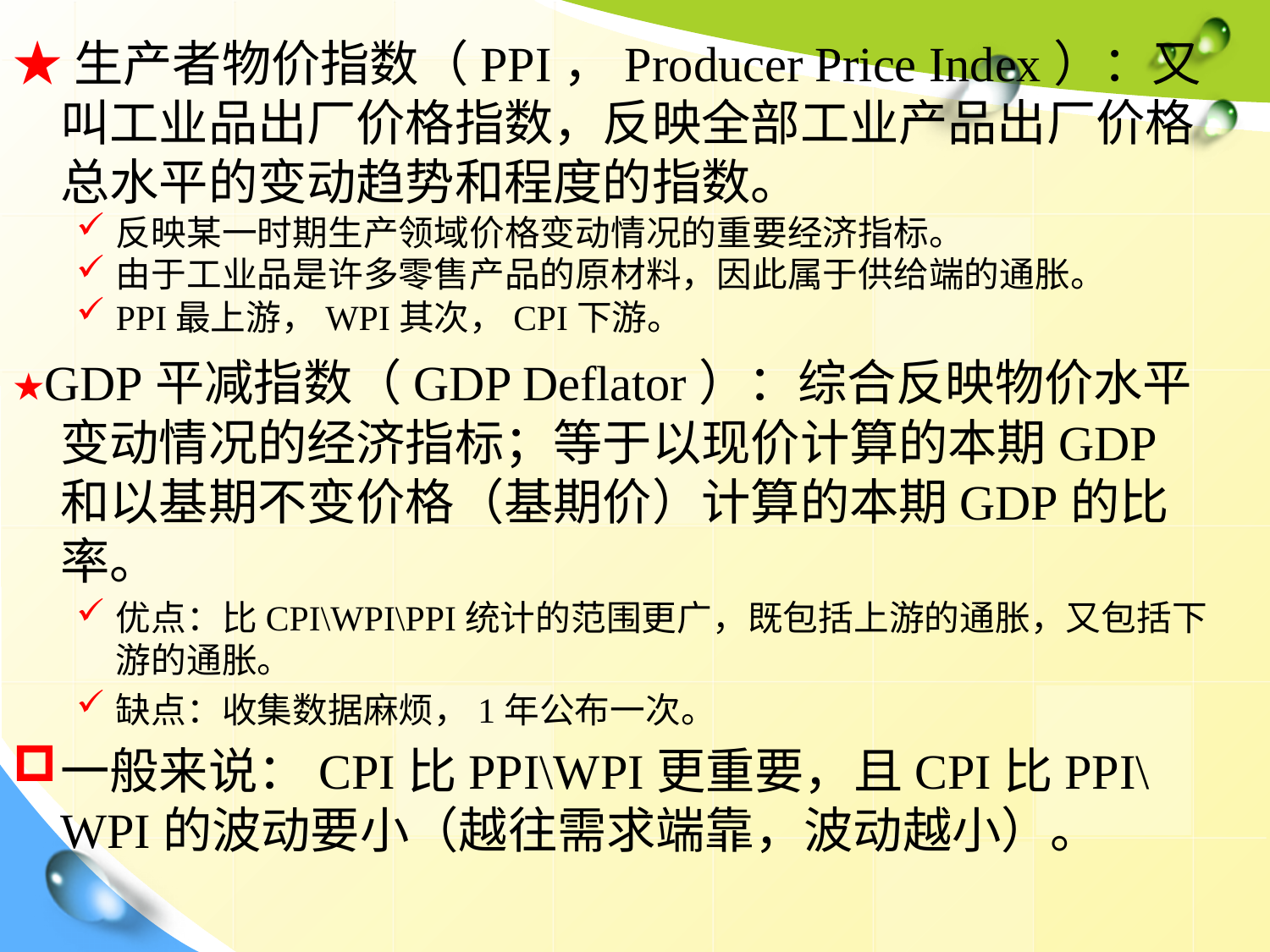

★生产者物价指数（PPI，Producer Price Index）：又叫工业品出厂价格指数，反映全部工业产品出厂价格总水平的变动趋势和程度的指数。
反映某一时期生产领域价格变动情况的重要经济指标。
由于工业品是许多零售产品的原材料，因此属于供给端的通胀。
PPI最上游，WPI其次，CPI下游。
★GDP平减指数（GDP Deflator）：综合反映物价水平变动情况的经济指标；等于以现价计算的本期GDP和以基期不变价格（基期价）计算的本期GDP的比率。
优点：比CPI\WPI\PPI统计的范围更广，既包括上游的通胀，又包括下游的通胀。
缺点：收集数据麻烦，1年公布一次。
一般来说：CPI比PPI\WPI更重要，且CPI比PPI\WPI的波动要小（越往需求端靠，波动越小）。